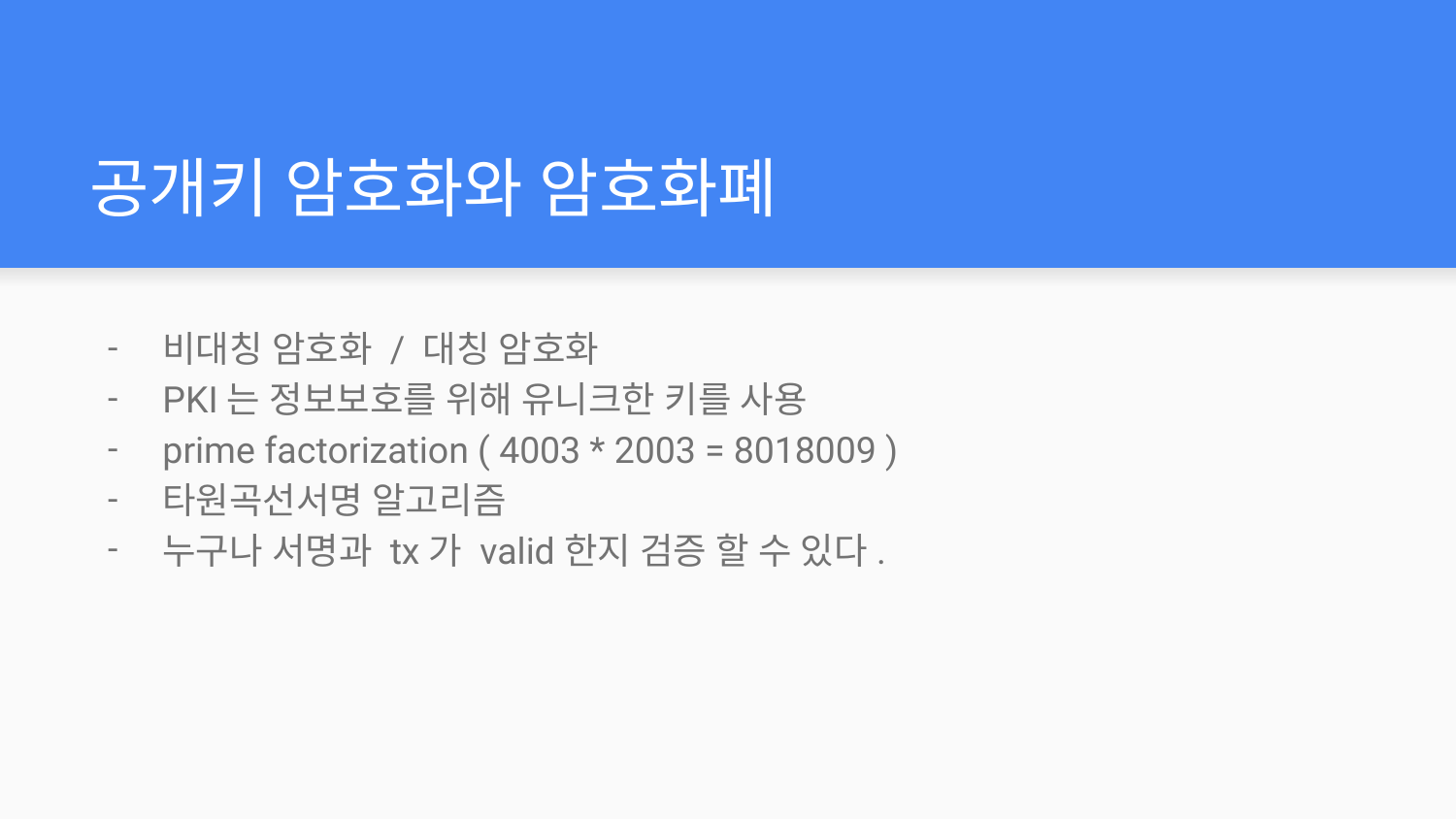

# 공개키 암호화와 암호화폐
비대칭 암호화 / 대칭 암호화
PKI는 정보보호를 위해 유니크한 키를 사용
prime factorization ( 4003 * 2003 = 8018009 )
타원곡선서명 알고리즘
누구나 서명과 tx가 valid한지 검증 할 수 있다.